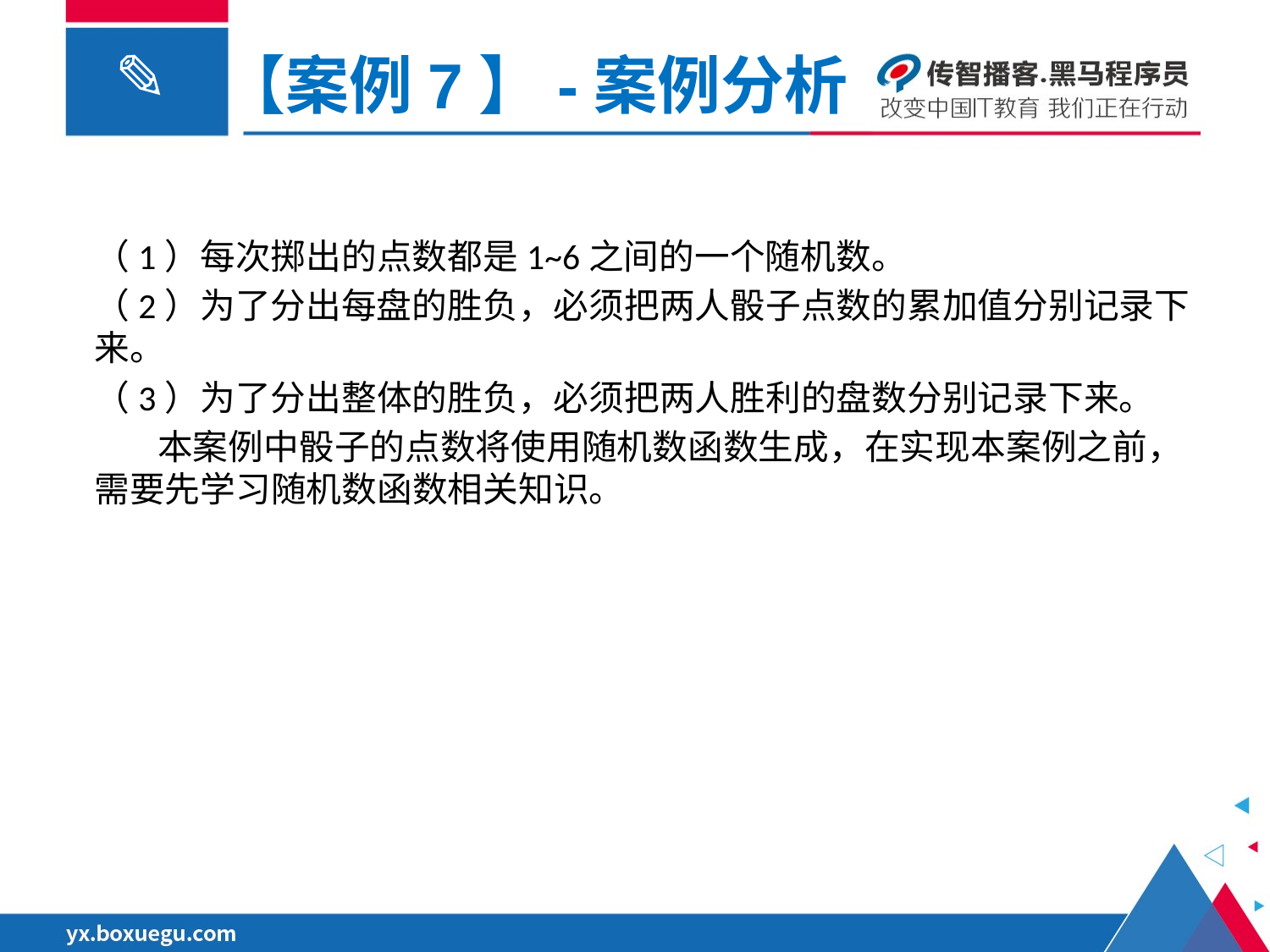

【案例7】-案例分析
（1）每次掷出的点数都是1~6之间的一个随机数。
（2）为了分出每盘的胜负，必须把两人骰子点数的累加值分别记录下来。
（3）为了分出整体的胜负，必须把两人胜利的盘数分别记录下来。
       本案例中骰子的点数将使用随机数函数生成，在实现本案例之前，需要先学习随机数函数相关知识。